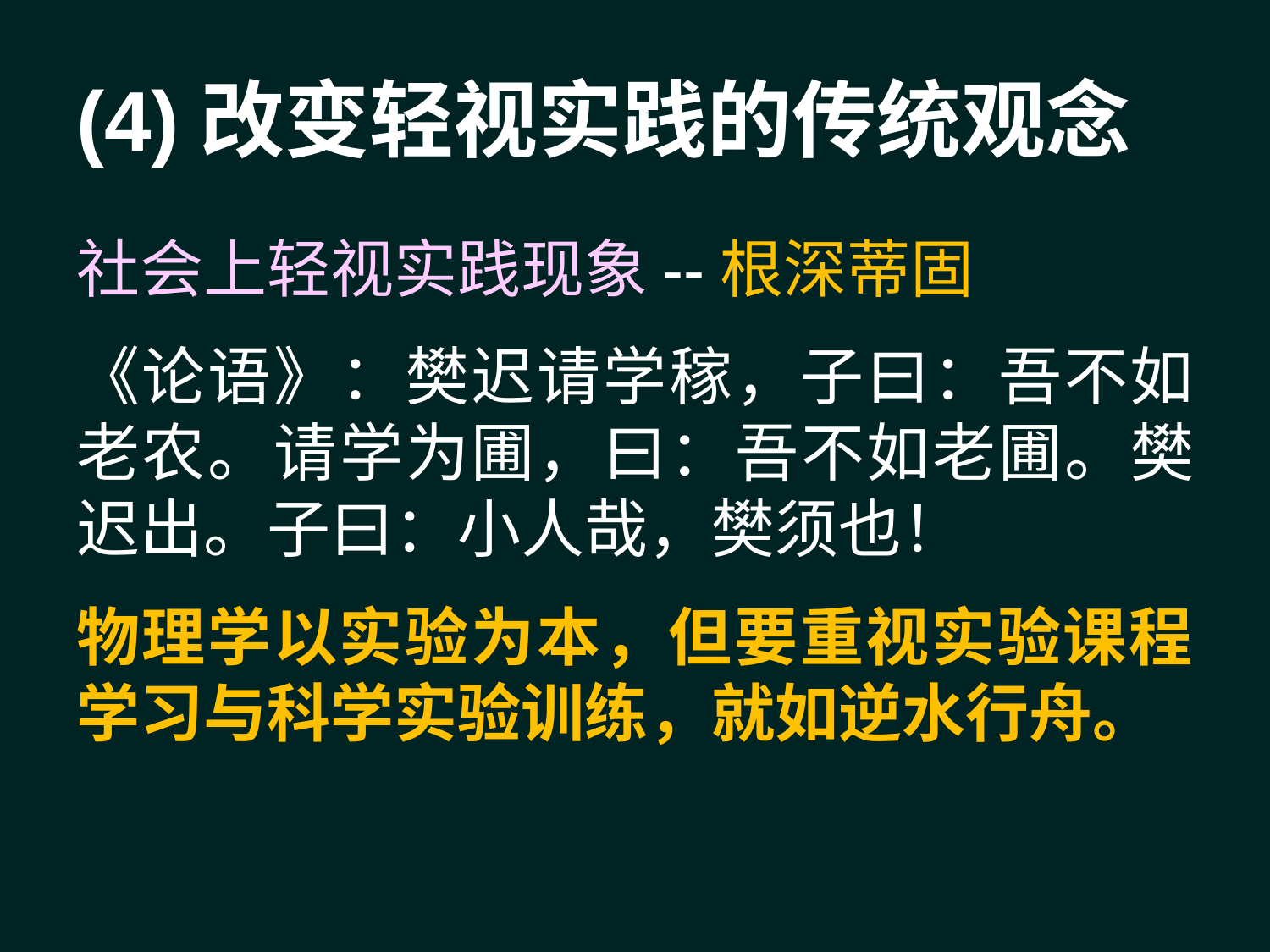

# (4)改变轻视实践的传统观念
社会上轻视实践现象--根深蒂固
《论语》：樊迟请学稼，子曰：吾不如老农。请学为圃，曰：吾不如老圃。樊迟出。子曰：小人哉，樊须也！
物理学以实验为本，但要重视实验课程学习与科学实验训练，就如逆水行舟。